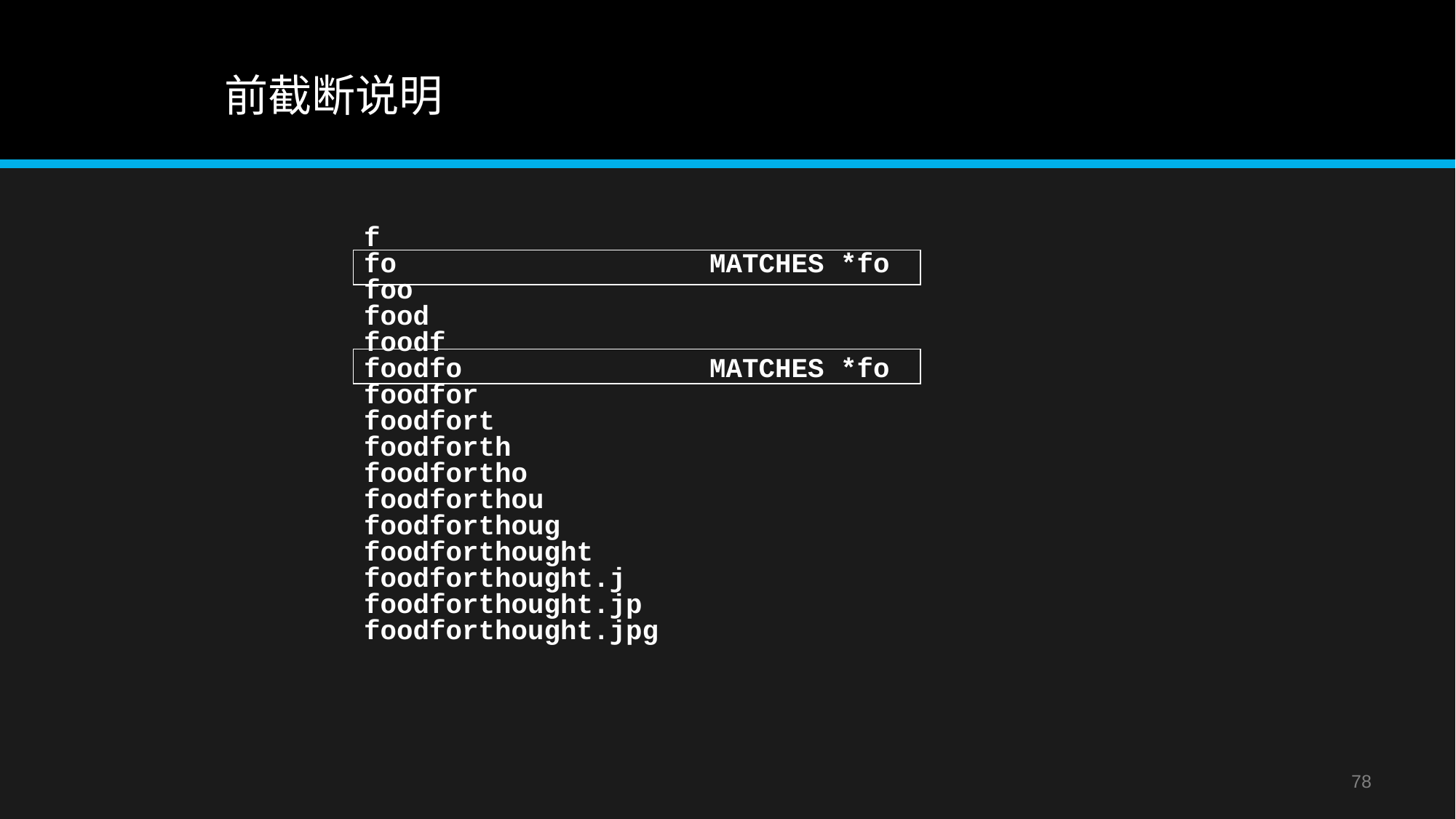

# 前截断说明
f
fo      		MATCHES *fo
foo
food
foodf
foodfo      		MATCHES *fo
foodfor
foodfort
foodforth
foodfortho
foodforthou
foodforthoug
foodforthought
foodforthought.j
foodforthought.jp
foodforthought.jpg

78